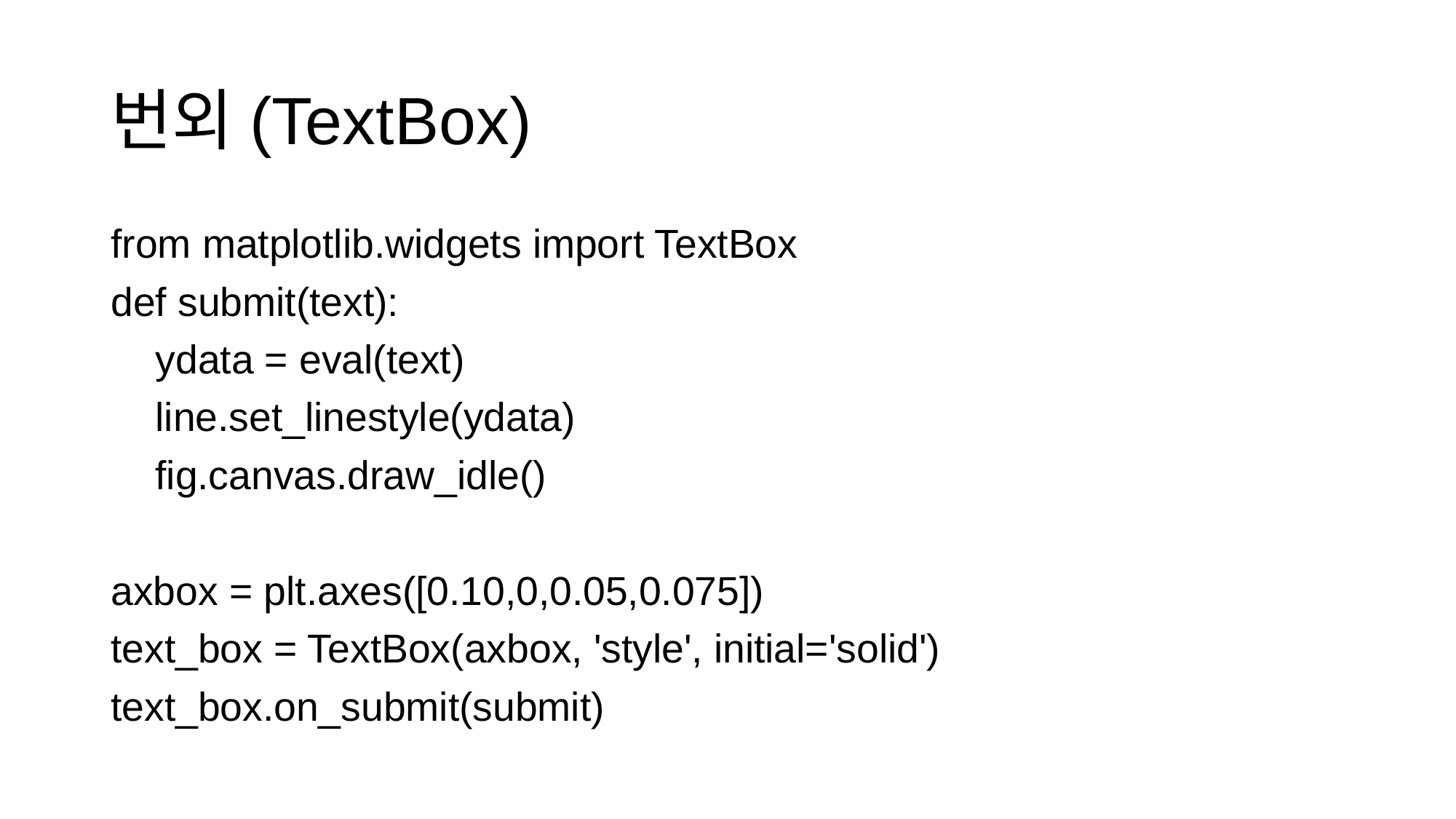

# 번외(TextBox)
from matplotlib.widgets import TextBox
def submit(text):
    ydata = eval(text)
    line.set_linestyle(ydata)
    fig.canvas.draw_idle()

axbox = plt.axes([0.10,0,0.05,0.075])
text_box = TextBox(axbox, 'style', initial='solid')
text_box.on_submit(submit)